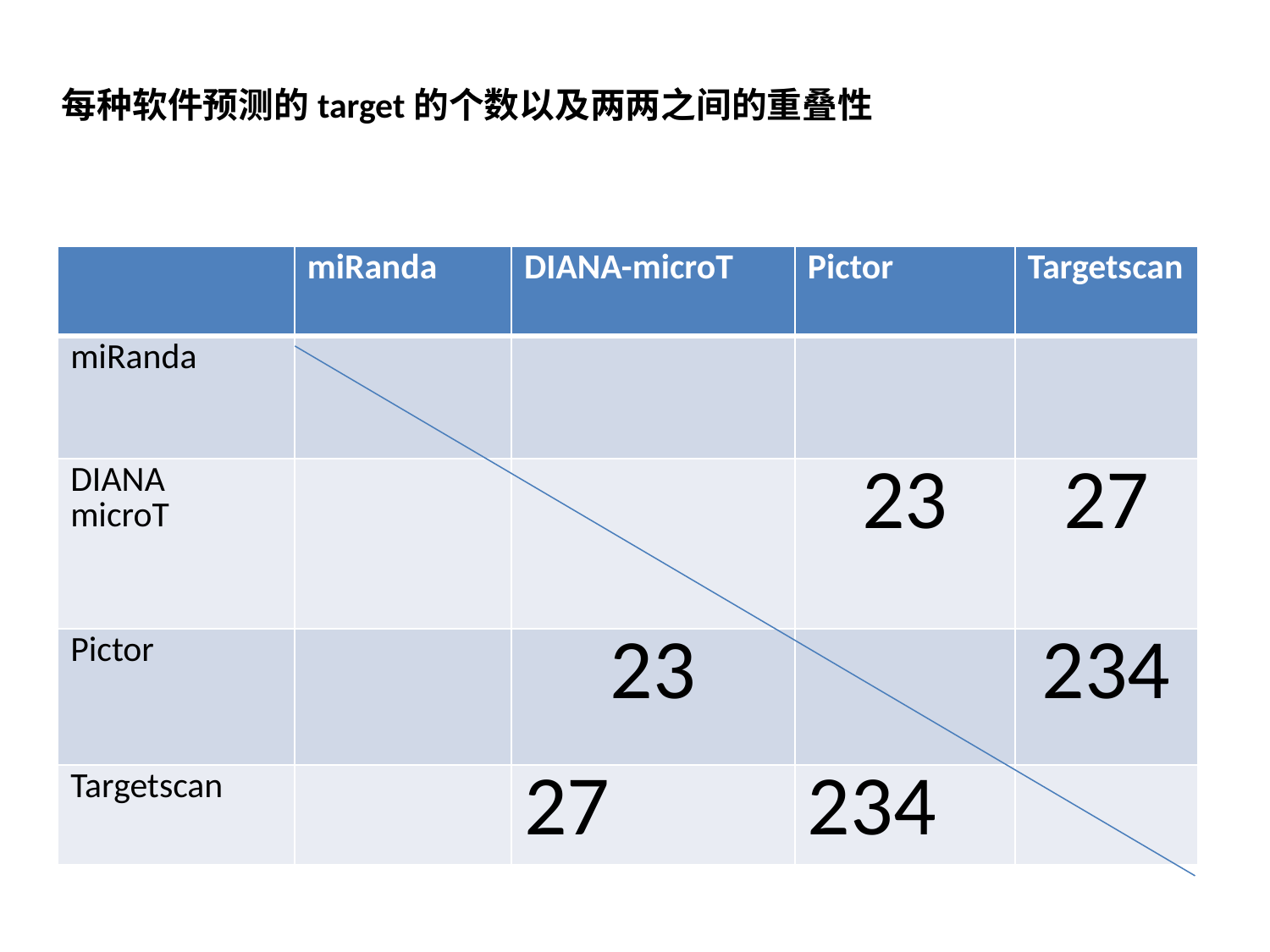

每种软件预测的target的个数以及两两之间的重叠性
|  | miRanda | DIANA-microT | Pictor | Targetscan |
| --- | --- | --- | --- | --- |
| miRanda |  |  |  |  |
| DIANA microT |  |  | 23 | 27 |
| Pictor |  | 23 |  | 234 |
| Targetscan |  | 27 | 234 |  |